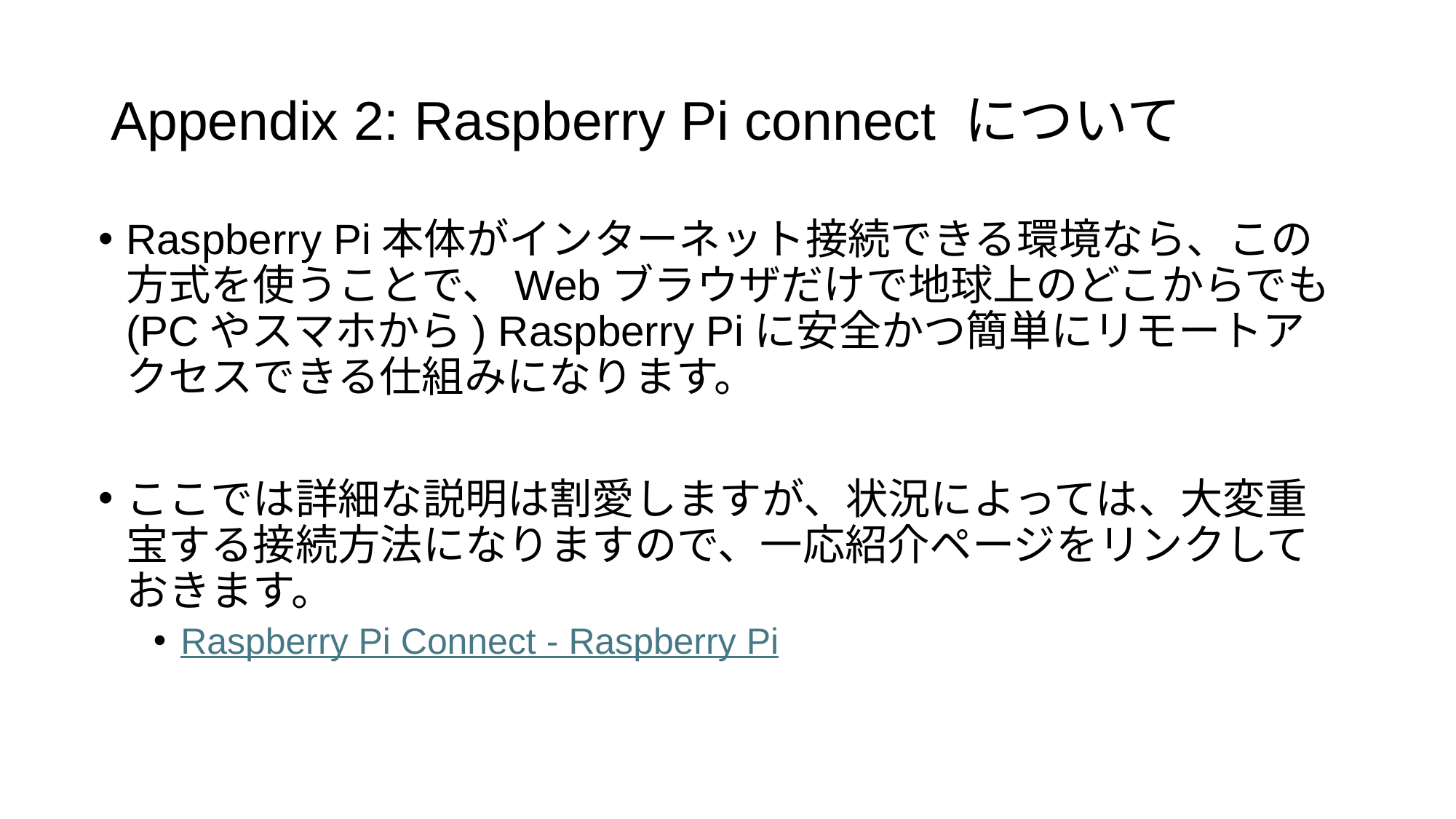

# Appendix 2: Raspberry Pi connect について
Raspberry Pi本体がインターネット接続できる環境なら、この方式を使うことで、Webブラウザだけで地球上のどこからでも(PCやスマホから) Raspberry Piに安全かつ簡単にリモートアクセスできる仕組みになります。

ここでは詳細な説明は割愛しますが、状況によっては、大変重宝する接続方法になりますので、一応紹介ページをリンクしておきます。
Raspberry Pi Connect - Raspberry Pi